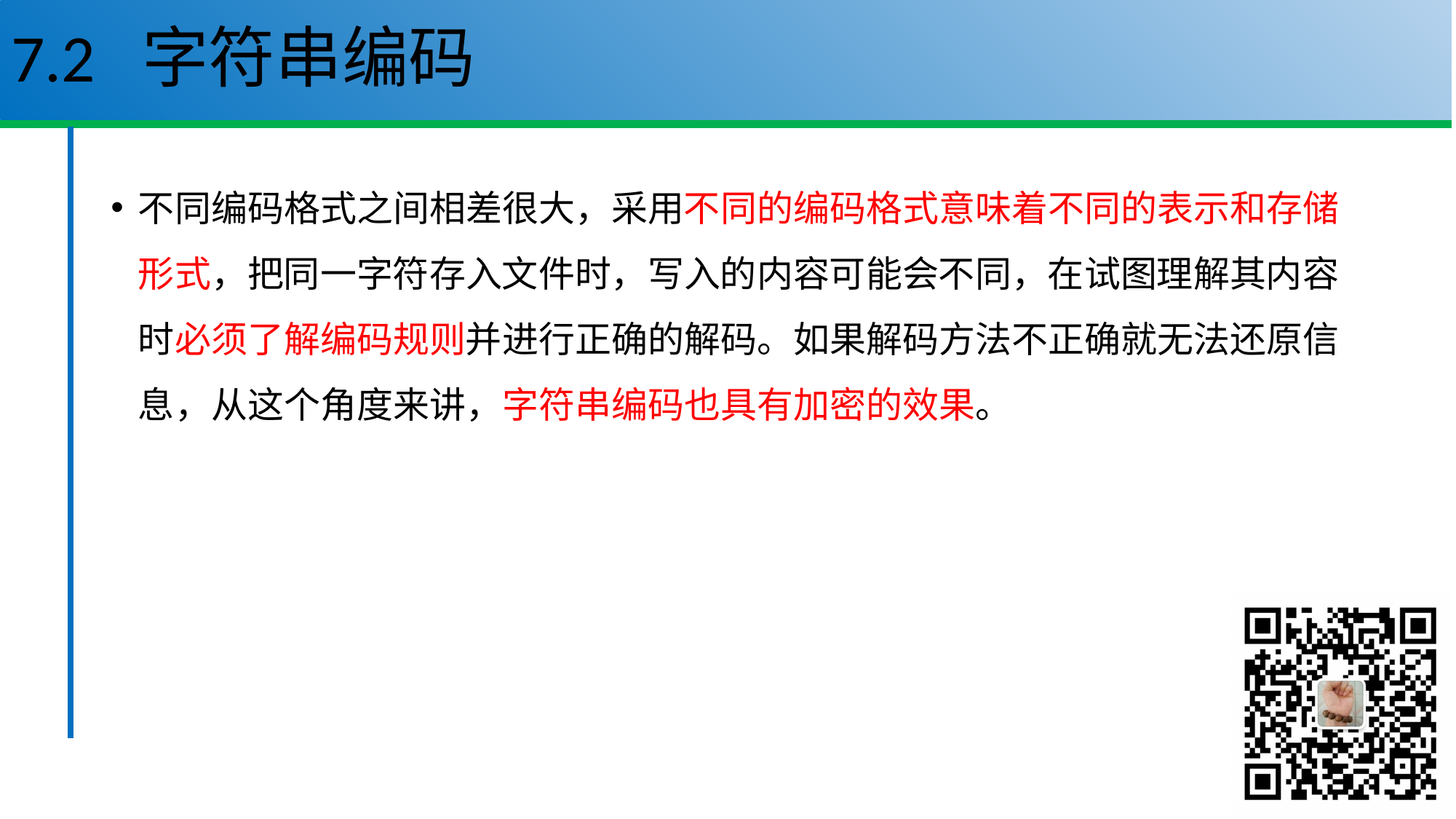

# 7.2  字符串编码
不同编码格式之间相差很大，采用不同的编码格式意味着不同的表示和存储形式，把同一字符存入文件时，写入的内容可能会不同，在试图理解其内容时必须了解编码规则并进行正确的解码。如果解码方法不正确就无法还原信息，从这个角度来讲，字符串编码也具有加密的效果。
7